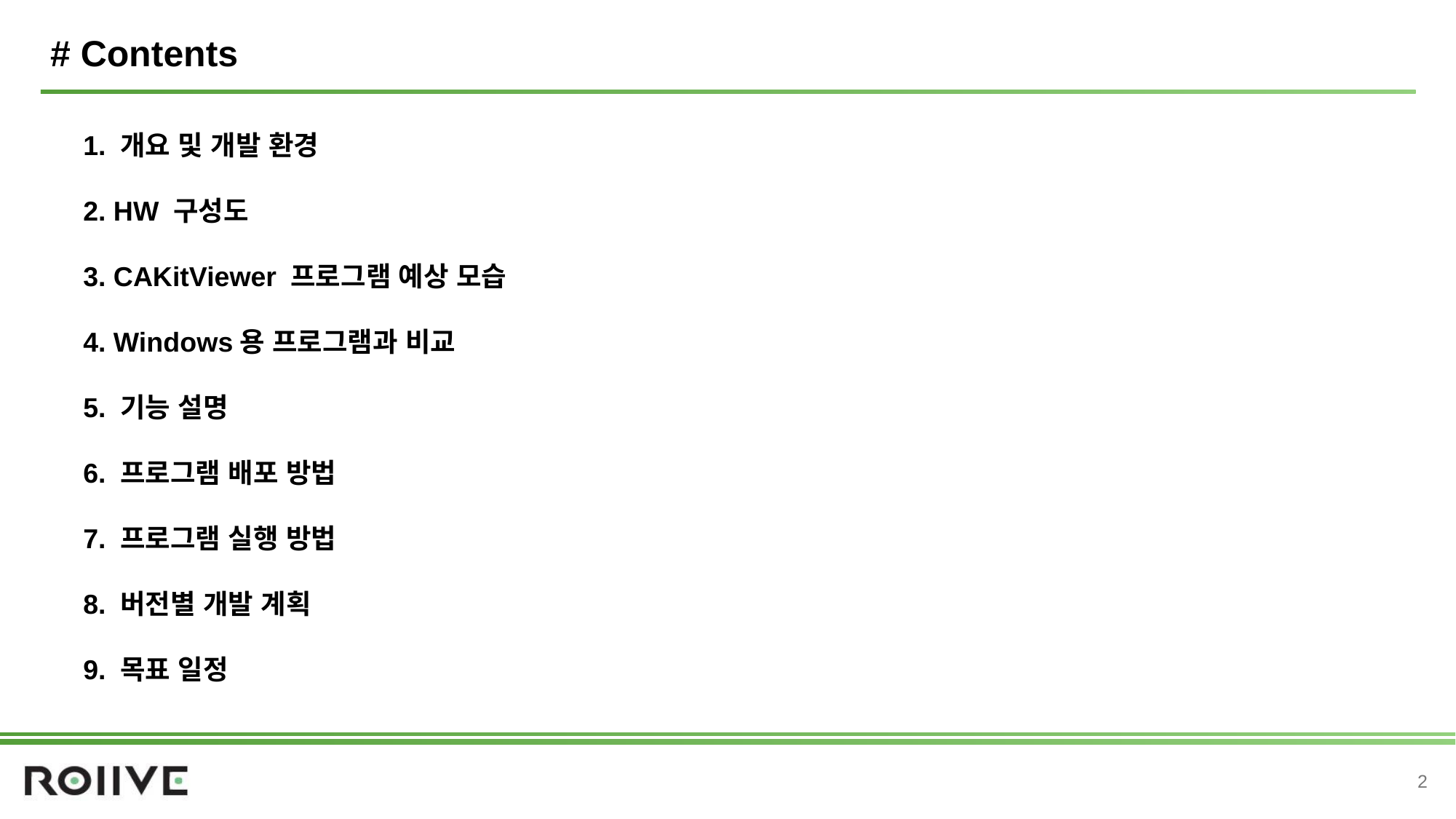

# # Contents
1. 개요 및 개발 환경

2. HW 구성도

3. CAKitViewer 프로그램 예상 모습

4. Windows용 프로그램과 비교

5. 기능 설명

6. 프로그램 배포 방법

7. 프로그램 실행 방법

8. 버전별 개발 계획

9. 목표 일정
2